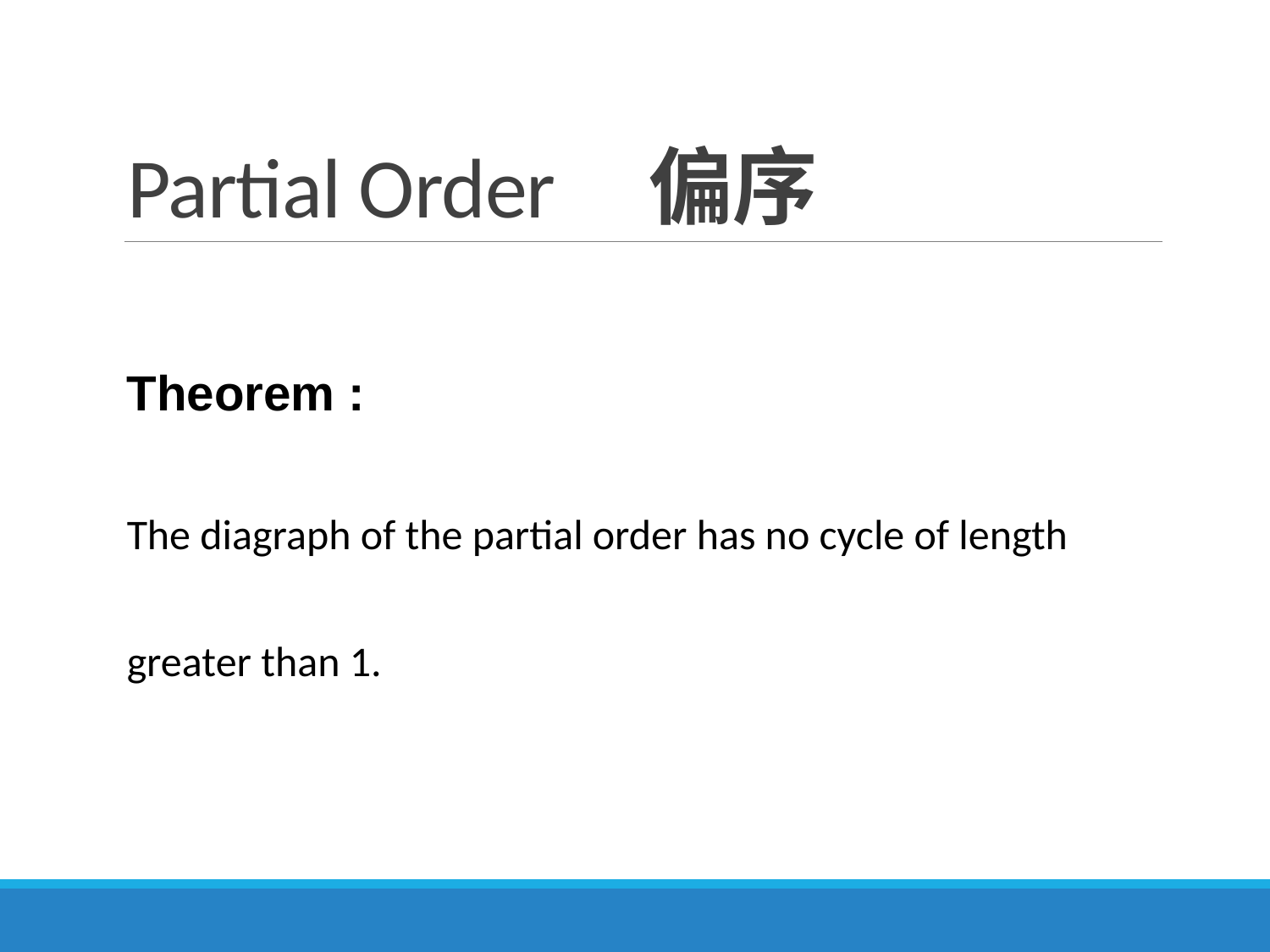

# Partial Order    偏序
Theorem :
The diagraph of the partial order has no cycle of length greater than 1.